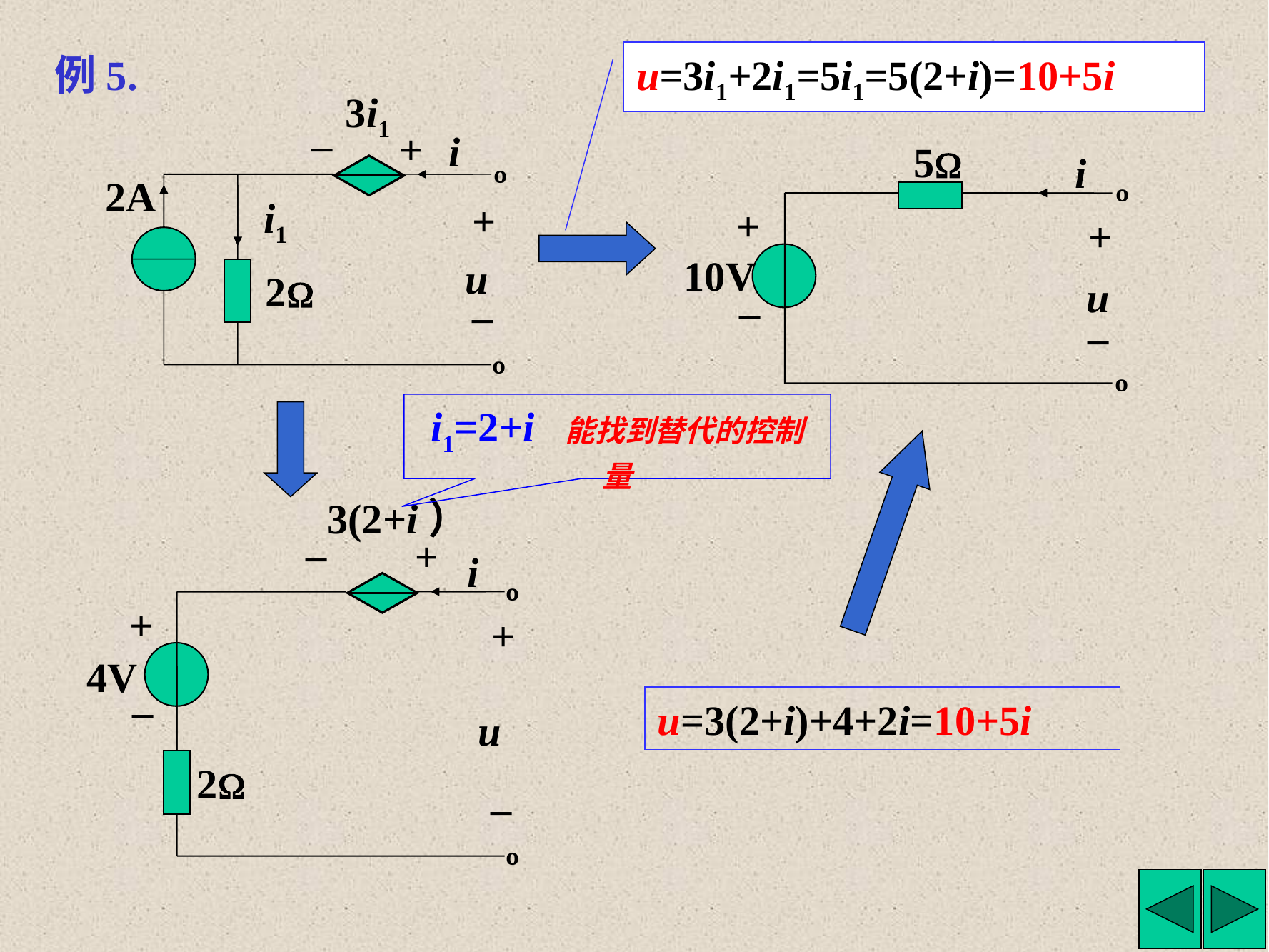

例5.
u=3i1+2i1=5i1=5(2+i)=10+5i
3i1
_
i
+
º

2A

i1
+

u

2Ω
_

º

5Ω
i

º

+

_
+
10V
u
_
º

i1=2+i  能找到替代的控制量

3(2+i）
_
+
i

+
+

4V
_

u

2Ω
_
º

º
u=3(2+i)+4+2i=10+5i